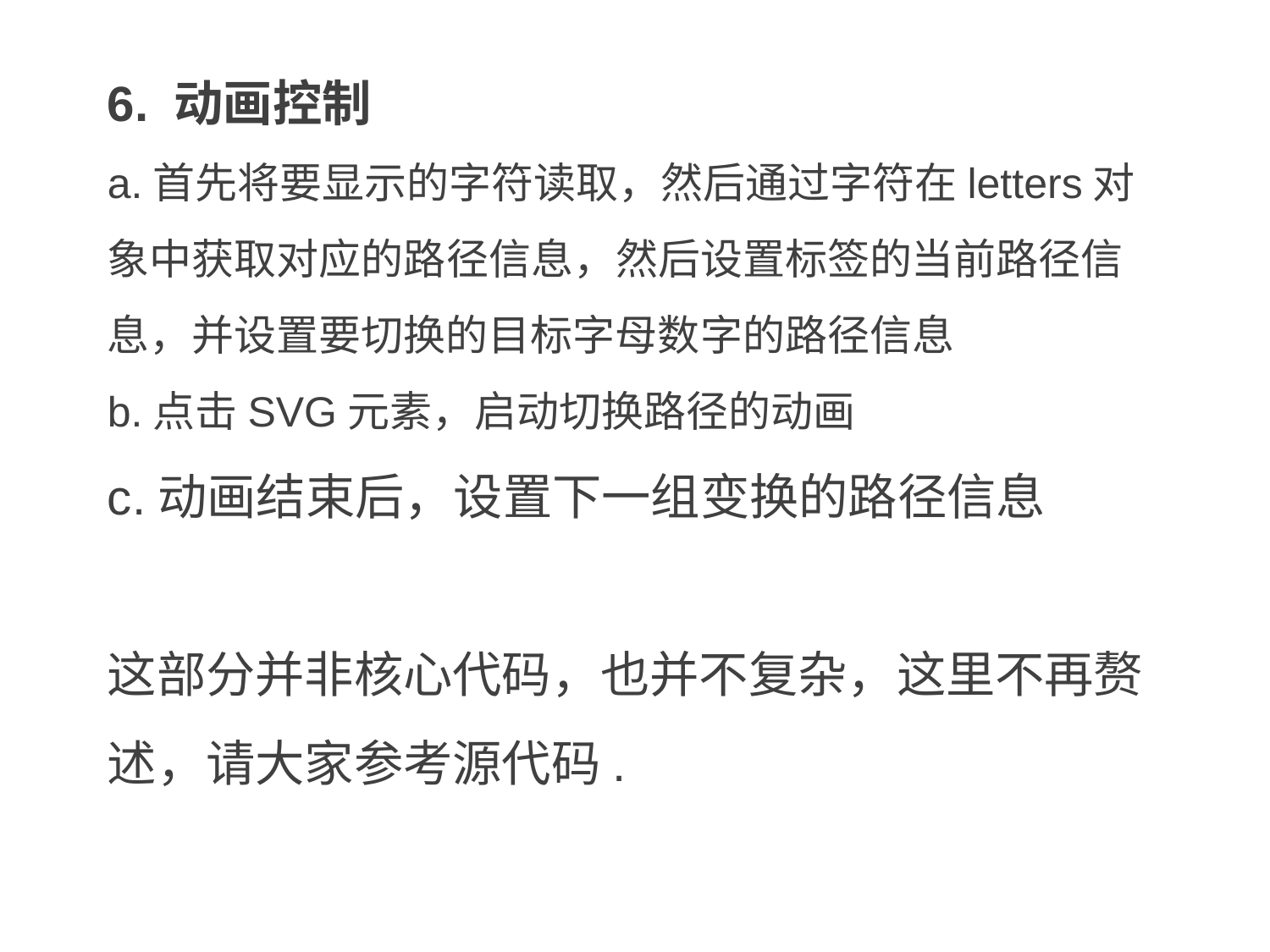

6. 动画控制
a.首先将要显示的字符读取，然后通过字符在letters对象中获取对应的路径信息，然后设置标签的当前路径信息，并设置要切换的目标字母数字的路径信息
b.点击SVG元素，启动切换路径的动画
c.动画结束后，设置下一组变换的路径信息

这部分并非核心代码，也并不复杂，这里不再赘述，请大家参考源代码.